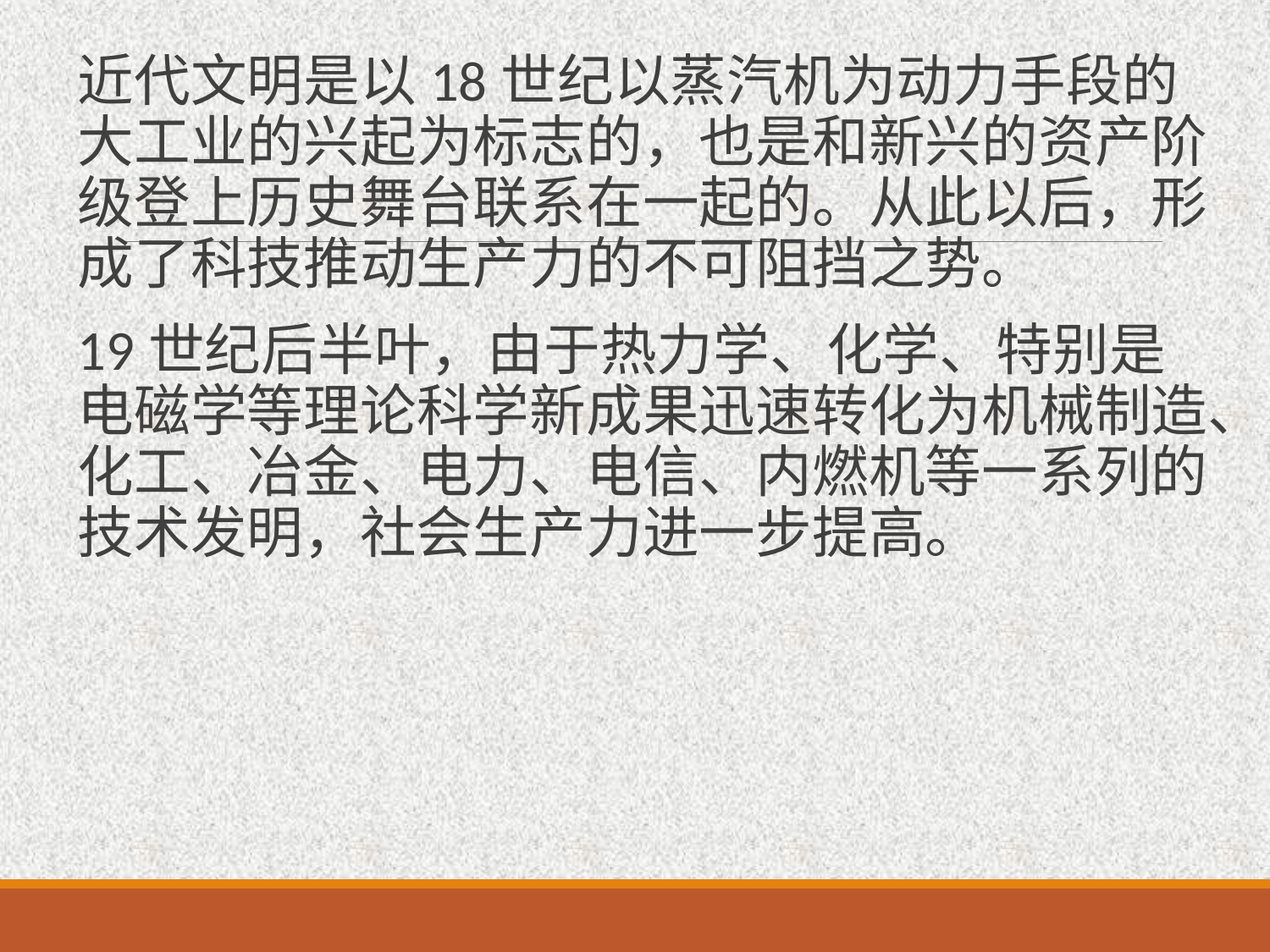

近代文明是以18世纪以蒸汽机为动力手段的大工业的兴起为标志的，也是和新兴的资产阶级登上历史舞台联系在一起的。从此以后，形成了科技推动生产力的不可阻挡之势。
19世纪后半叶，由于热力学、化学、特别是电磁学等理论科学新成果迅速转化为机械制造、化工、冶金、电力、电信、内燃机等一系列的技术发明，社会生产力进一步提高。